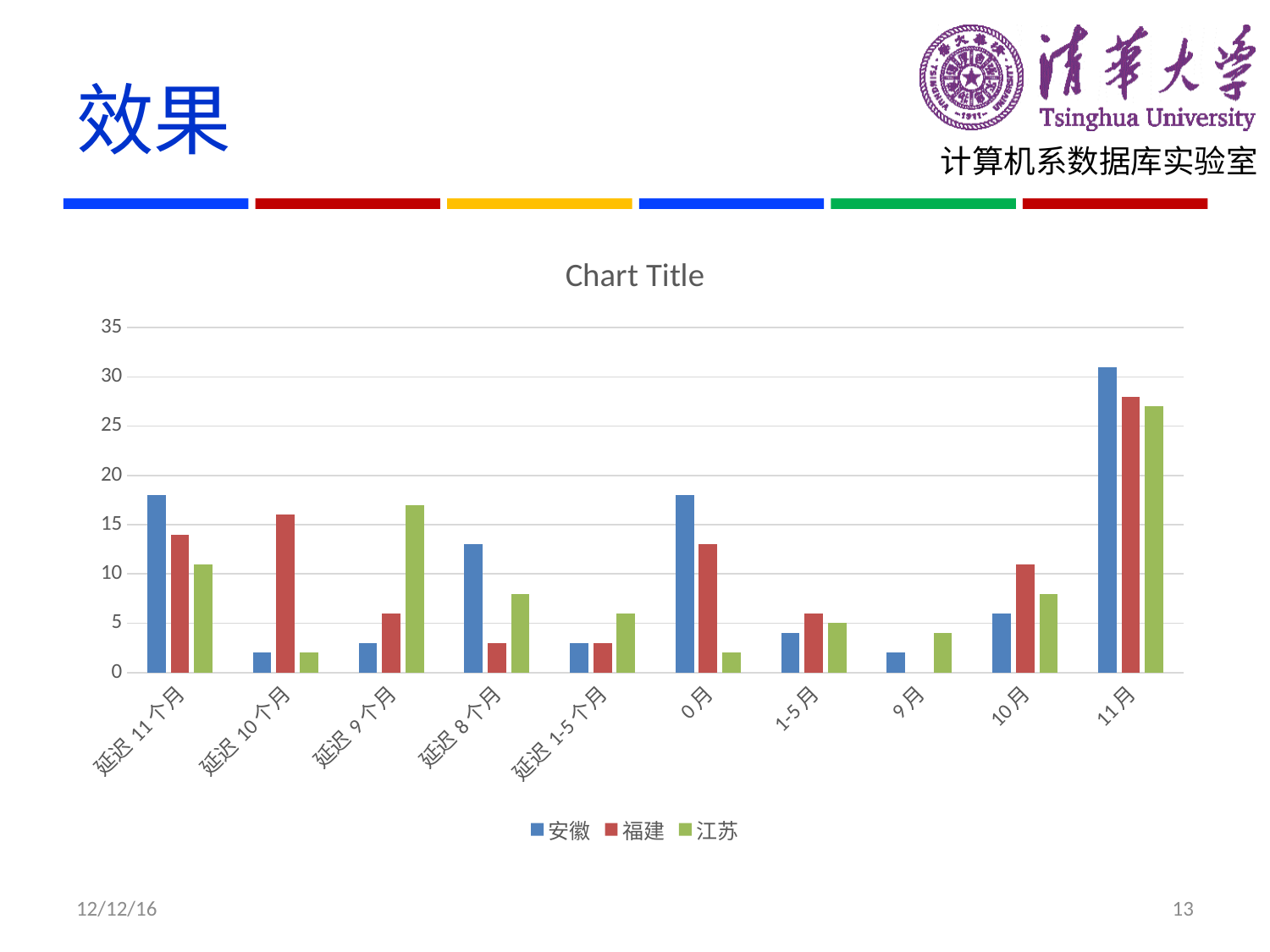

# 效果

### Chart:

| Category | 安徽 | 福建 | 江苏 |
|---|---|---|---|
| 延迟11个月 | 18.0 | 14.0 | 11.0 |
| 延迟10个月 | 2.0 | 16.0 | 2.0 |
| 延迟9个月 | 3.0 | 6.0 | 17.0 |
| 延迟8个月 | 13.0 | 3.0 | 8.0 |
| 延迟1-5个月 | 3.0 | 3.0 | 6.0 |
| 0月 | 18.0 | 13.0 | 2.0 |
| 1-5月 | 4.0 | 6.0 | 5.0 |
| 9月 | 2.0 | None | 4.0 |
| 10月 | 6.0 | 11.0 | 8.0 |
| 11月 | 31.0 | 28.0 | 27.0 |
12/12/16
13